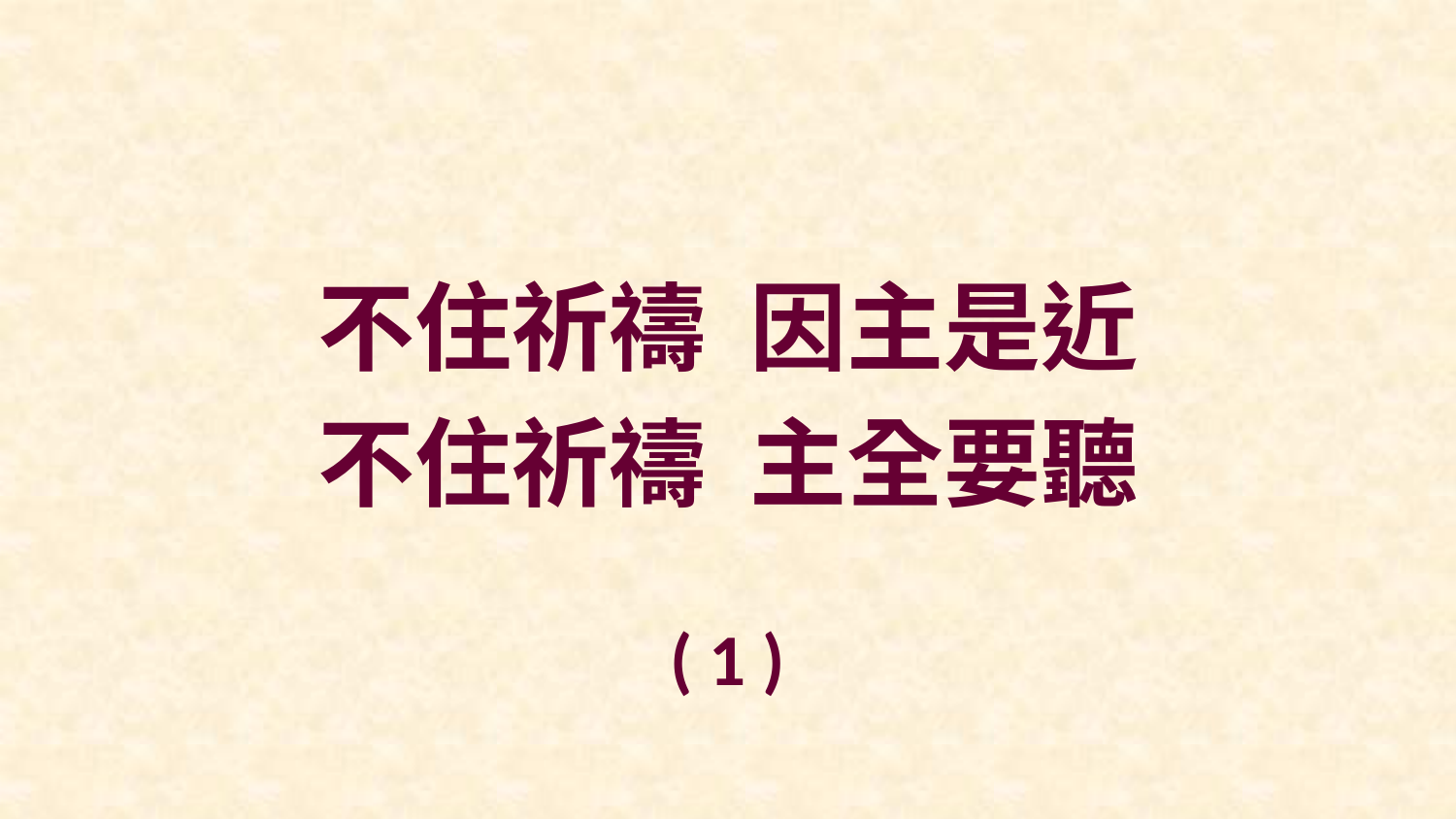

不住祈禱  因主是近
不住祈禱  主全要聽
( 1 )